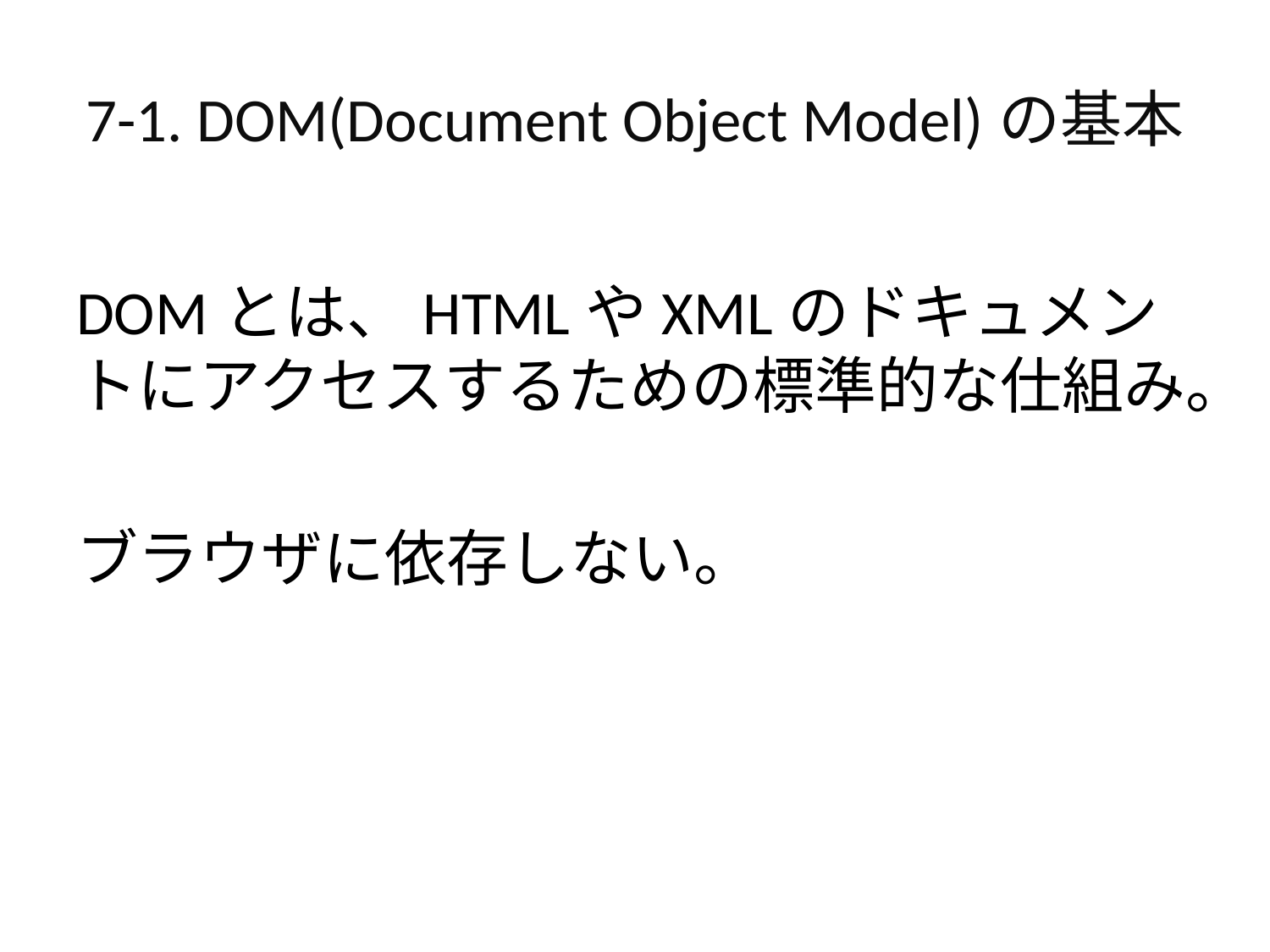

# 7-1. DOM(Document Object Model)の基本
DOMとは、HTMLやXMLのドキュメントにアクセスするための標準的な仕組み。

ブラウザに依存しない。